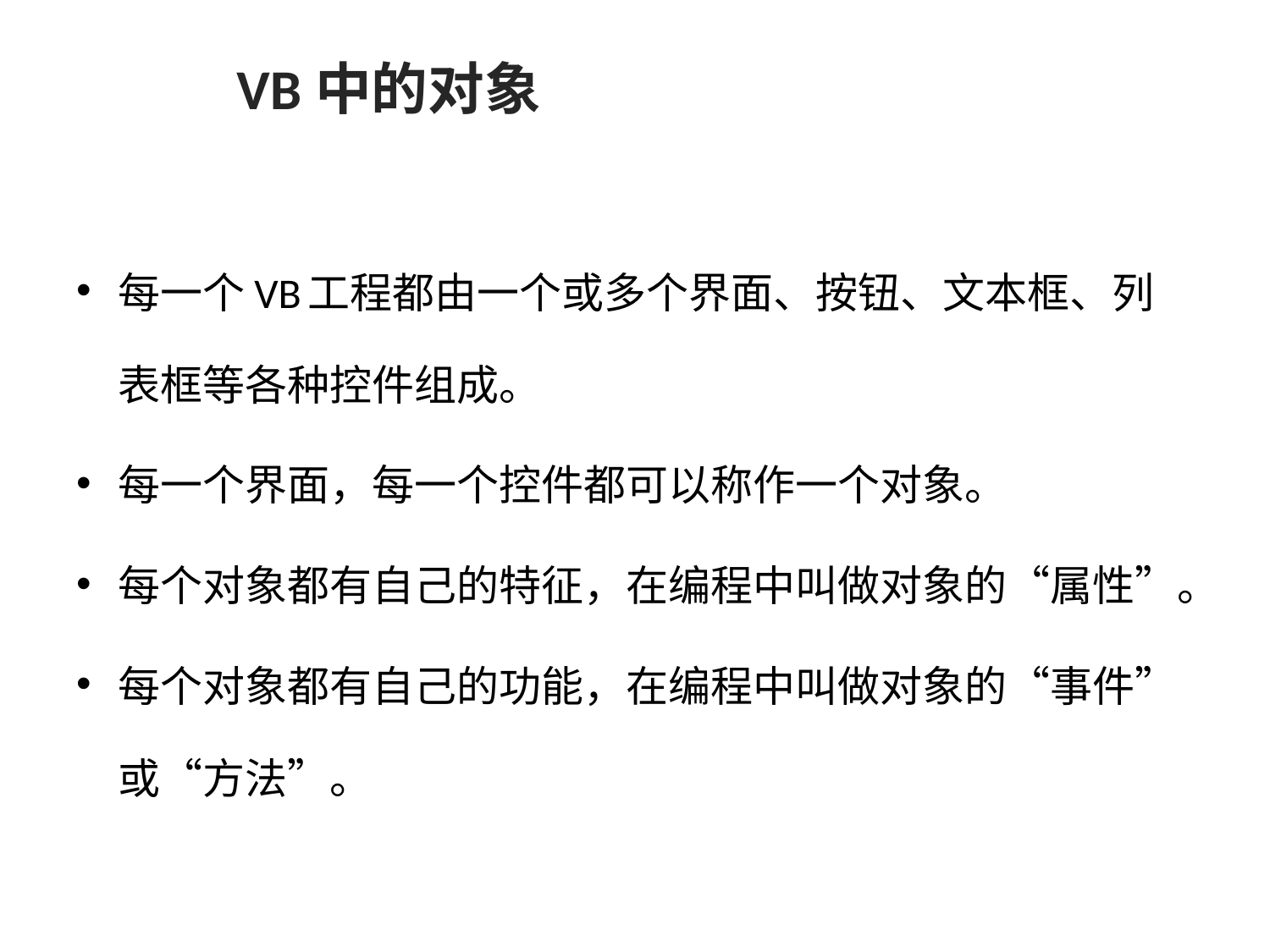

# VB中的对象
每一个VB工程都由一个或多个界面、按钮、文本框、列表框等各种控件组成。
每一个界面，每一个控件都可以称作一个对象。
每个对象都有自己的特征，在编程中叫做对象的“属性”。
每个对象都有自己的功能，在编程中叫做对象的“事件”或“方法”。